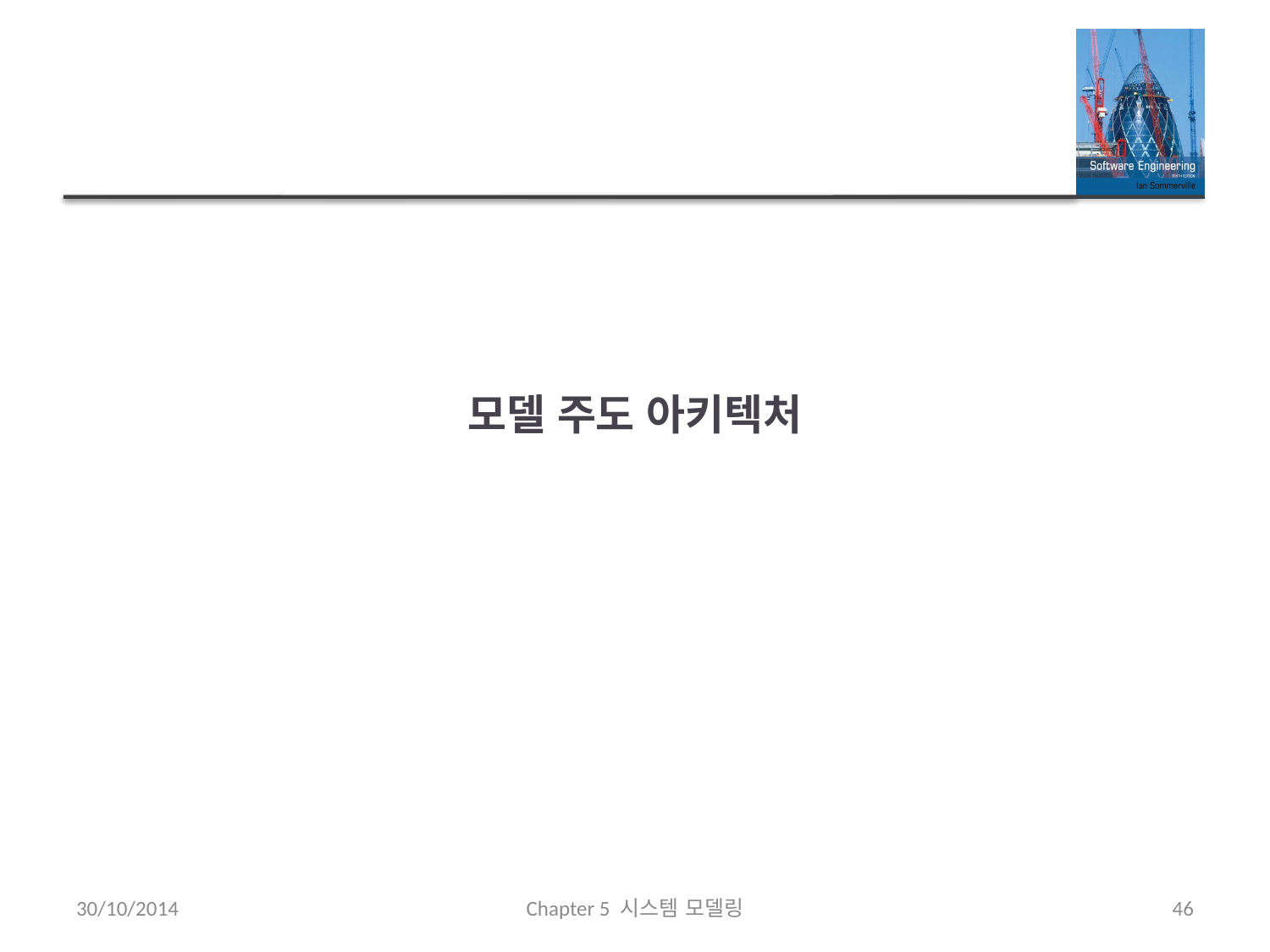

# 모델 주도 아키텍처
30/10/2014
Chapter 5 시스템 모델링
46